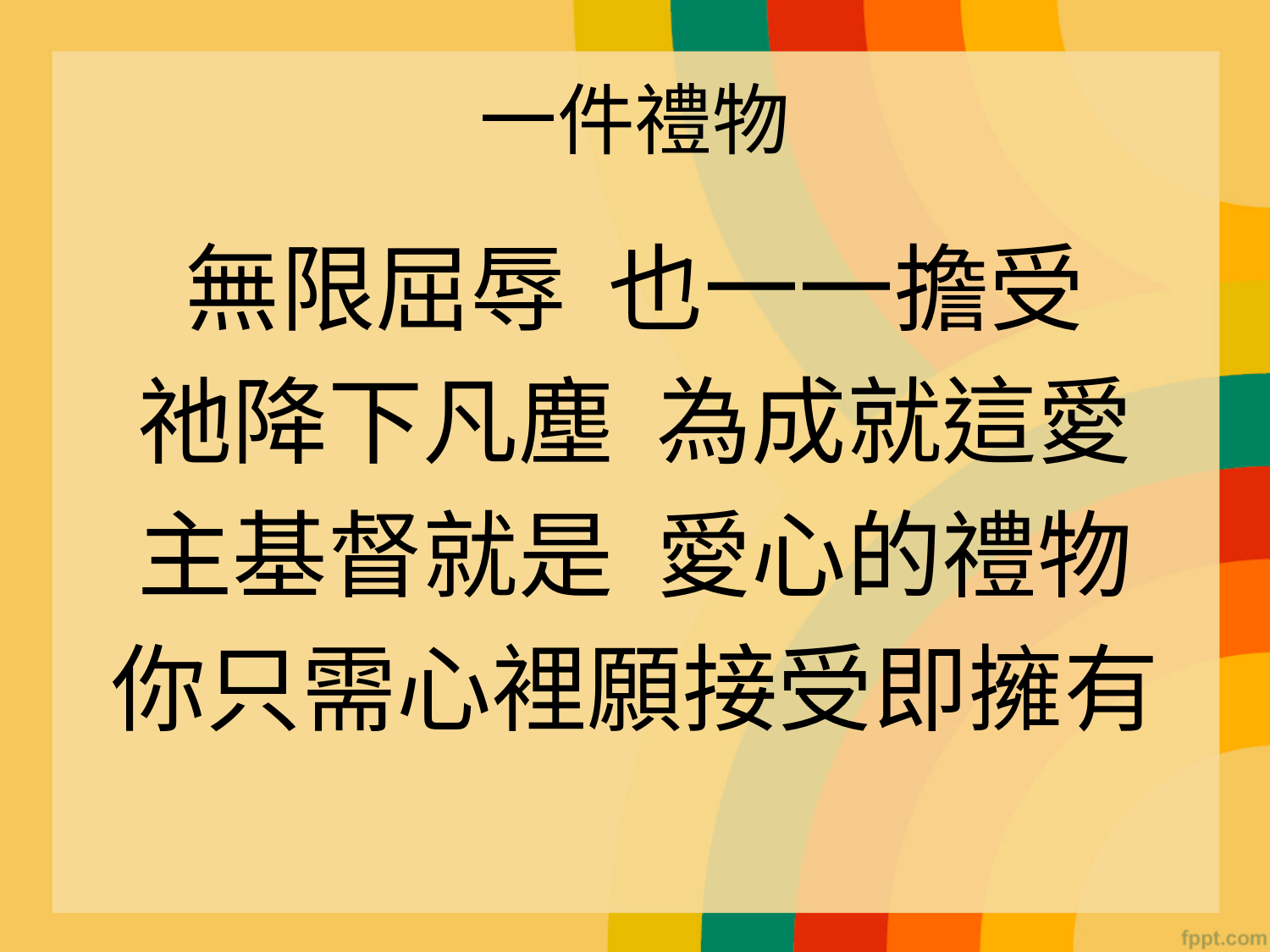

# 一件禮物
無限屈辱  也一一擔受
祂降下凡塵  為成就這愛
主基督就是  愛心的禮物
你只需心裡願接受即擁有